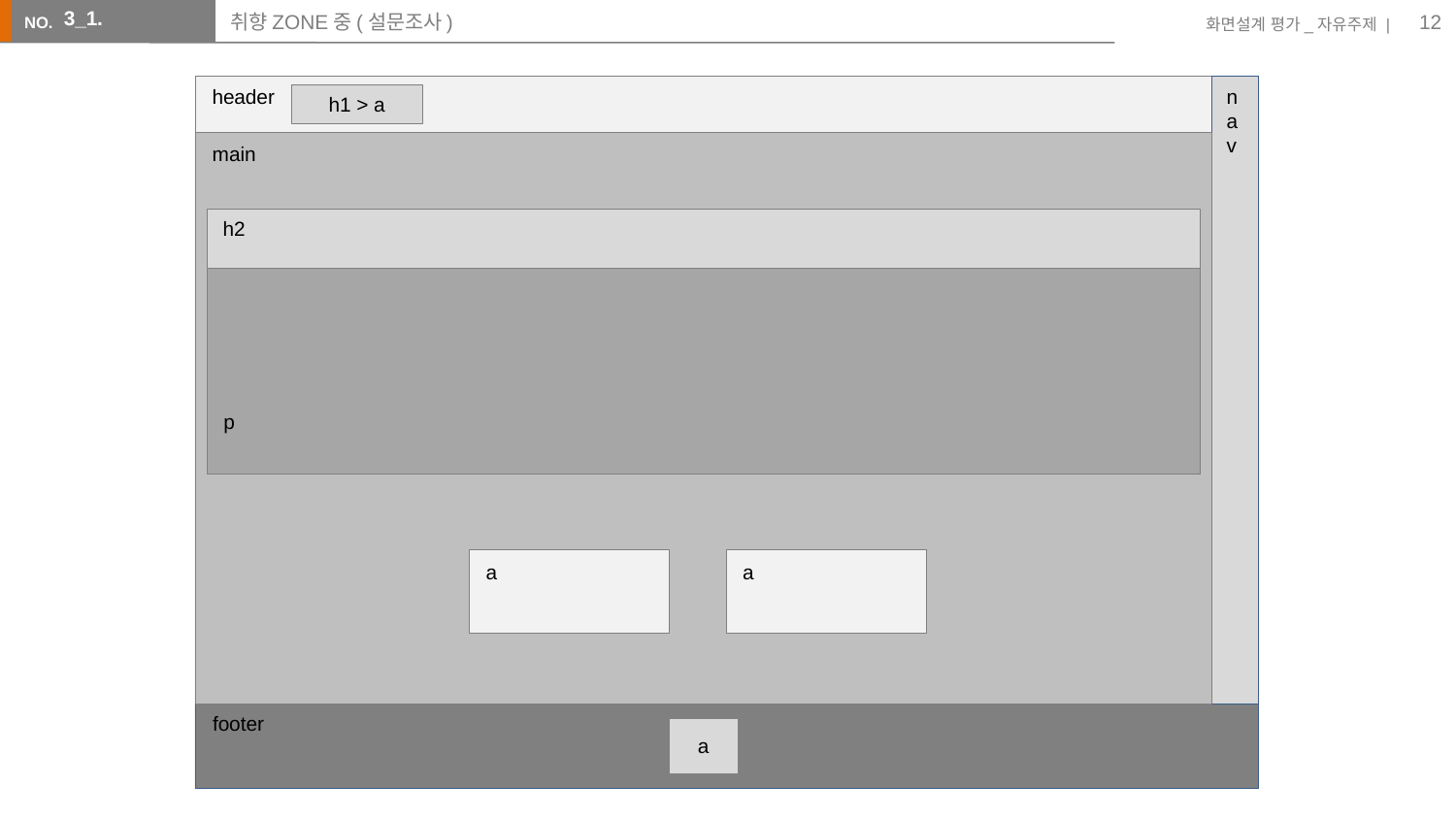

12
3_1.
# 취향ZONE중(설문조사)

header
nav

h1 > a

main
h2

p

a
a
footer

a